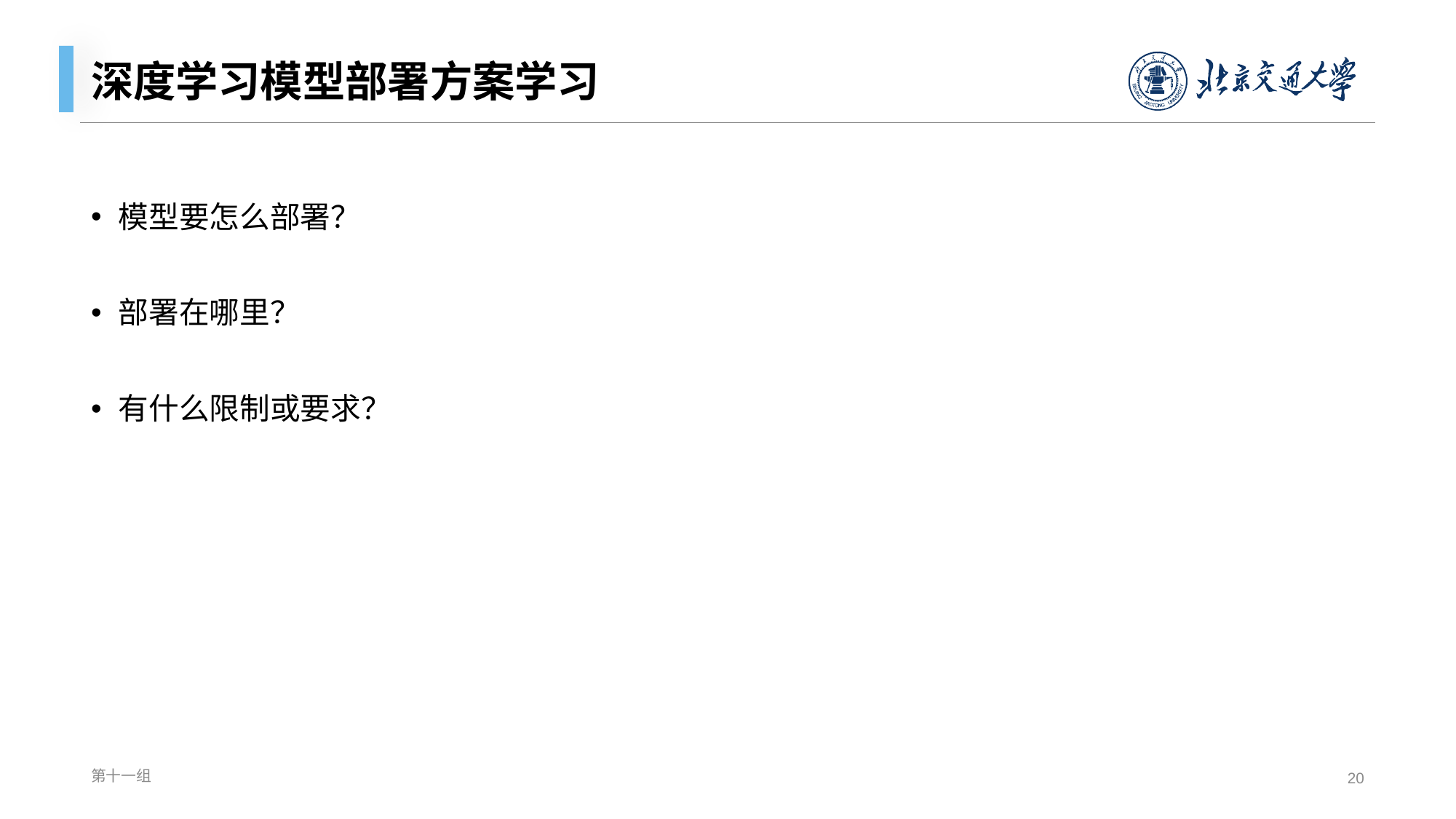

# 深度学习模型部署方案学习
模型要怎么部署？

部署在哪里？

有什么限制或要求？
第十一组
20